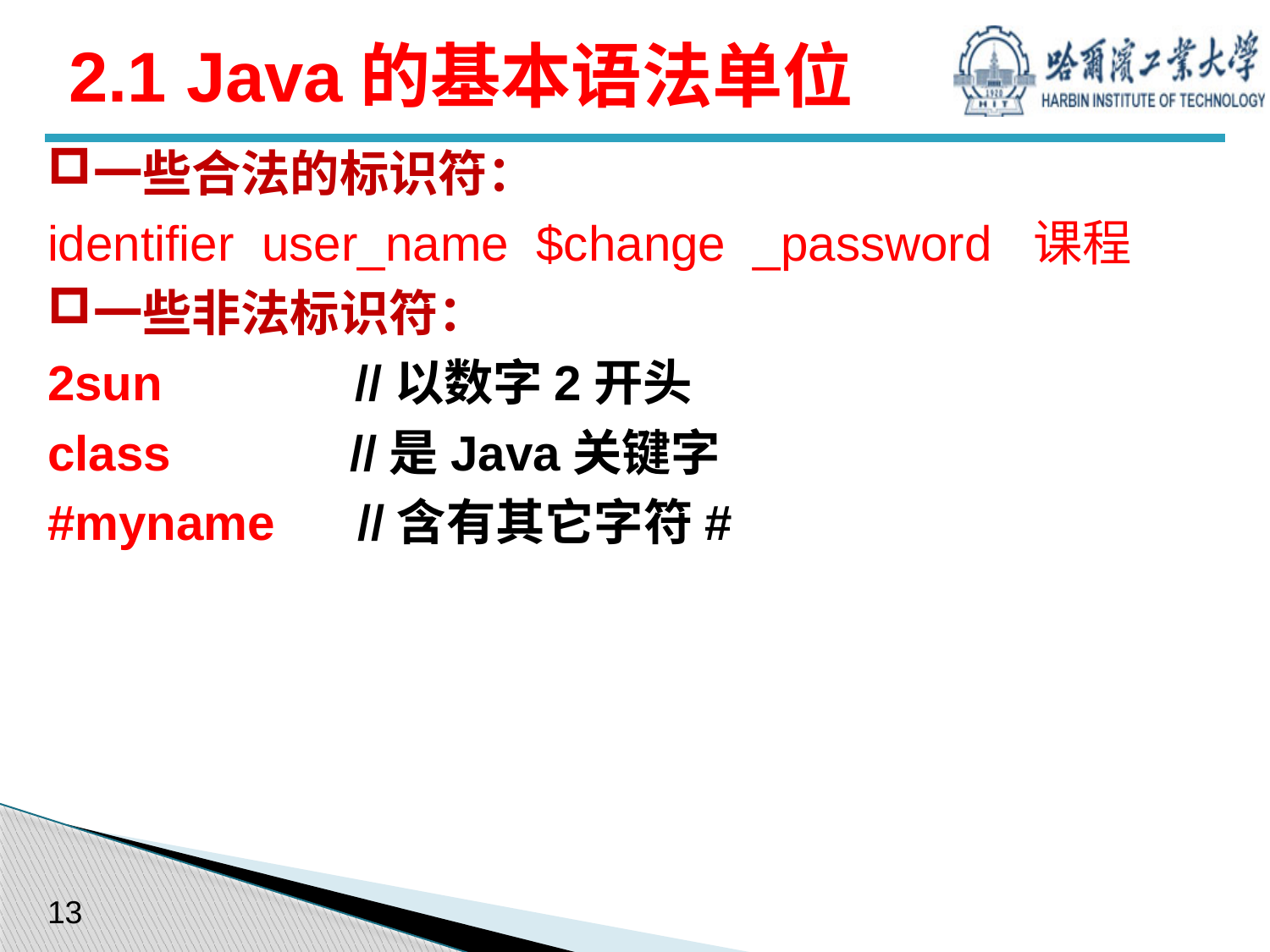

# 2.1 Java的基本语法单位
一些合法的标识符：
identifier  user_name  $change  _password  课程
一些非法标识符：
2sun              //以数字2开头
class             //是Java关键字
#myname      //含有其它字符#